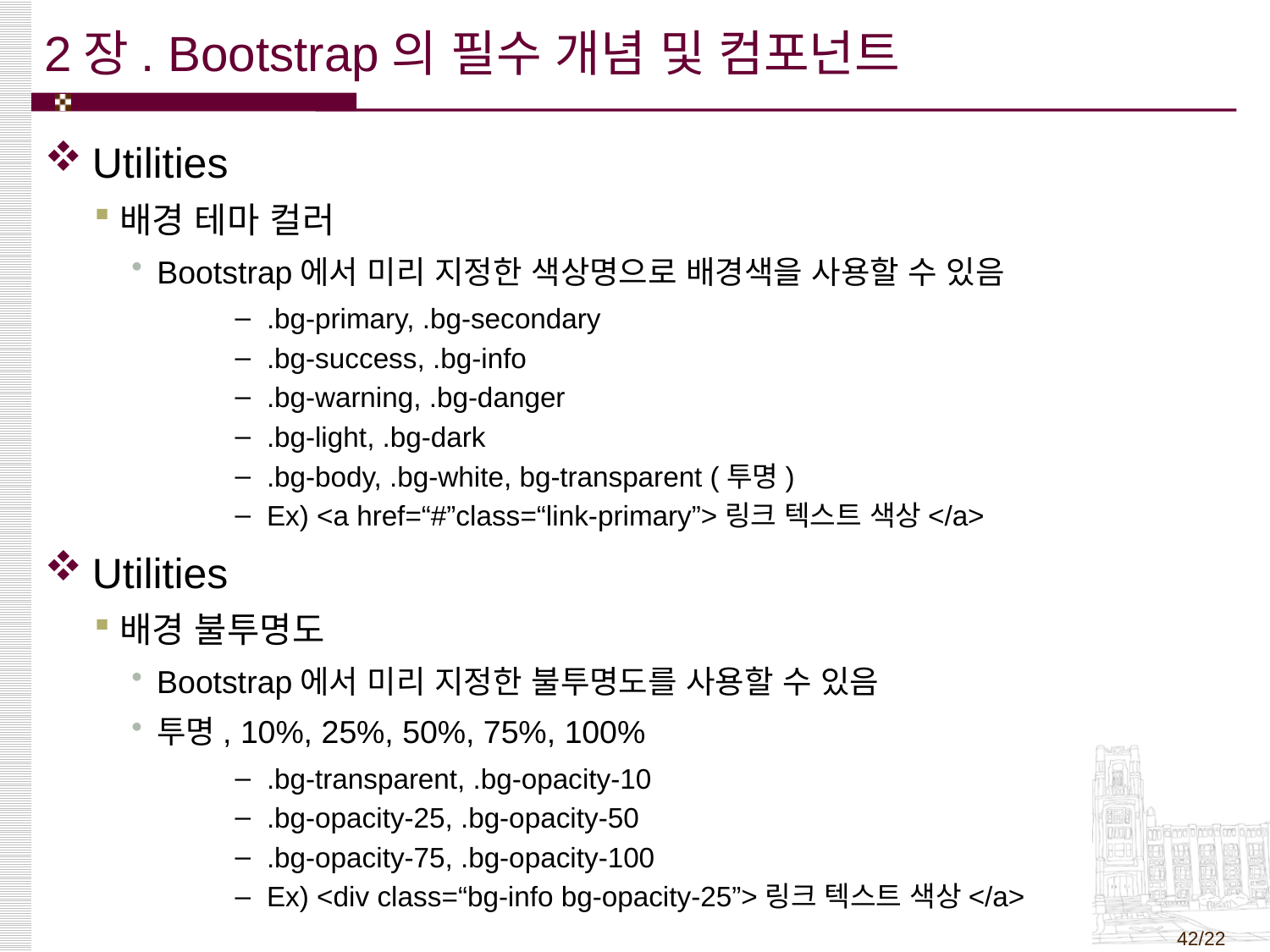

# 2장. Bootstrap의 필수 개념 및 컴포넌트
Utilities
배경 테마 컬러
Bootstrap에서 미리 지정한 색상명으로 배경색을 사용할 수 있음
.bg-primary, .bg-secondary
.bg-success, .bg-info
.bg-warning, .bg-danger
.bg-light, .bg-dark
.bg-body, .bg-white, bg-transparent (투명)
Ex) <a href=“#”class=“link-primary”>링크 텍스트 색상</a>

Utilities
배경 불투명도
Bootstrap에서 미리 지정한 불투명도를 사용할 수 있음
투명, 10%, 25%, 50%, 75%, 100%
.bg-transparent, .bg-opacity-10
.bg-opacity-25, .bg-opacity-50
.bg-opacity-75, .bg-opacity-100
Ex) <div class=“bg-info bg-opacity-25”>링크 텍스트 색상</a>